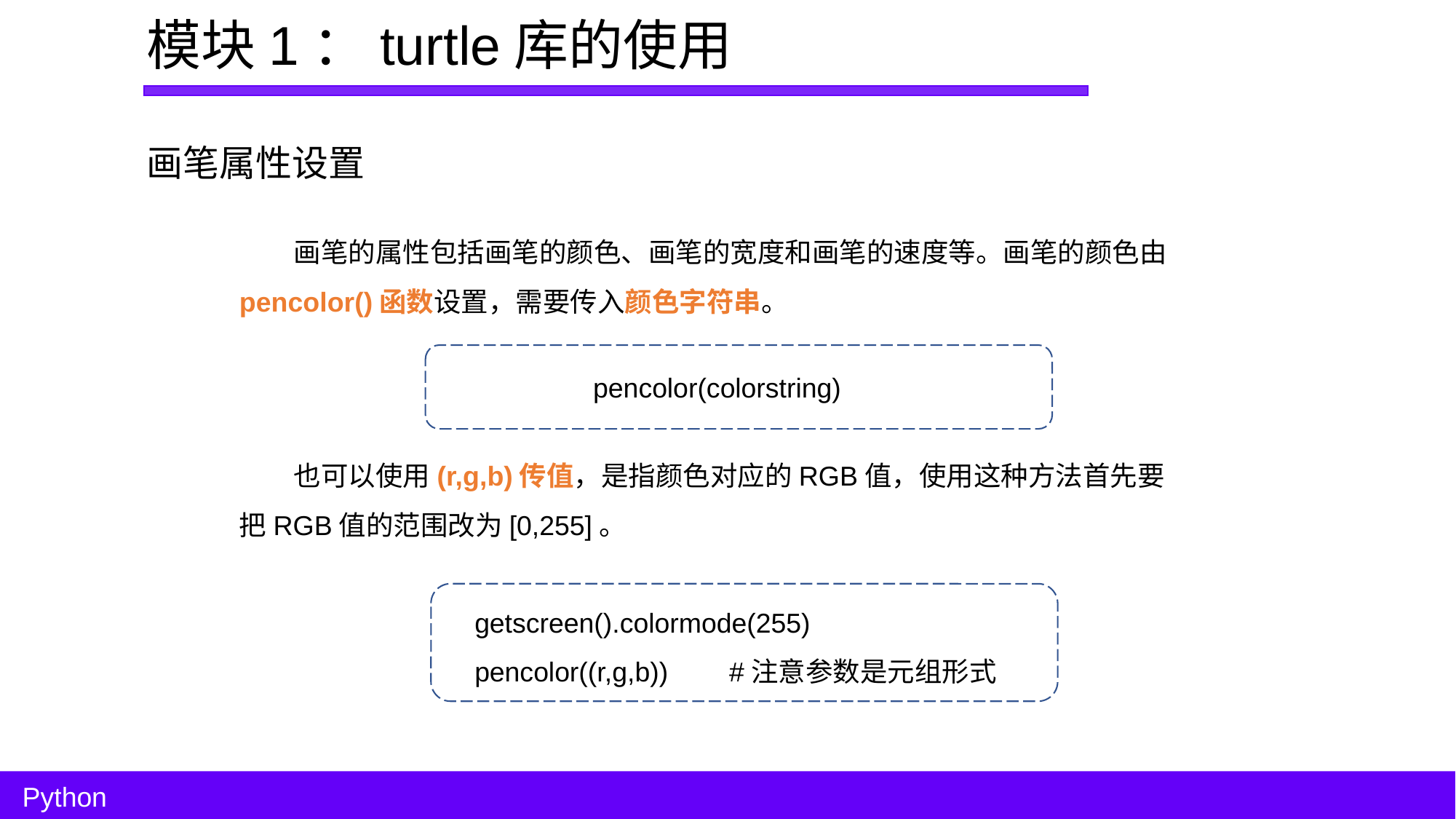

模块1：turtle库的使用

画笔属性设置
画笔的属性包括画笔的颜色、画笔的宽度和画笔的速度等。画笔的颜色由pencolor()函数设置，需要传入颜色字符串。

pencolor(colorstring)
也可以使用(r,g,b)传值，是指颜色对应的RGB值，使用这种方法首先要把RGB值的范围改为[0,255]。

getscreen().colormode(255)
pencolor((r,g,b))        #注意参数是元组形式